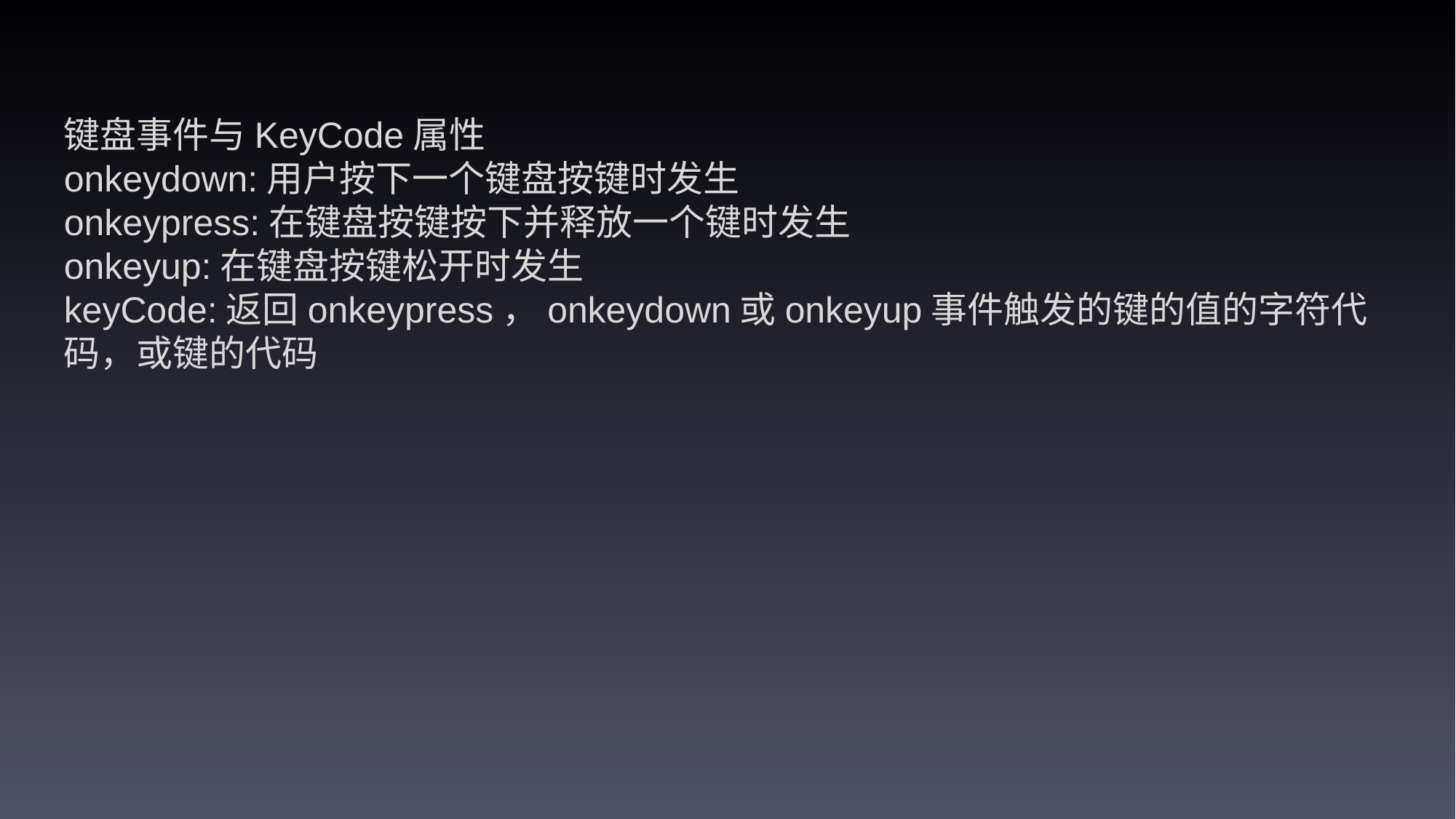

键盘事件与KeyCode属性
onkeydown:用户按下一个键盘按键时发生
onkeypress:在键盘按键按下并释放一个键时发生
onkeyup:在键盘按键松开时发生
keyCode:返回onkeypress，onkeydown或onkeyup事件触发的键的值的字符代码，或键的代码